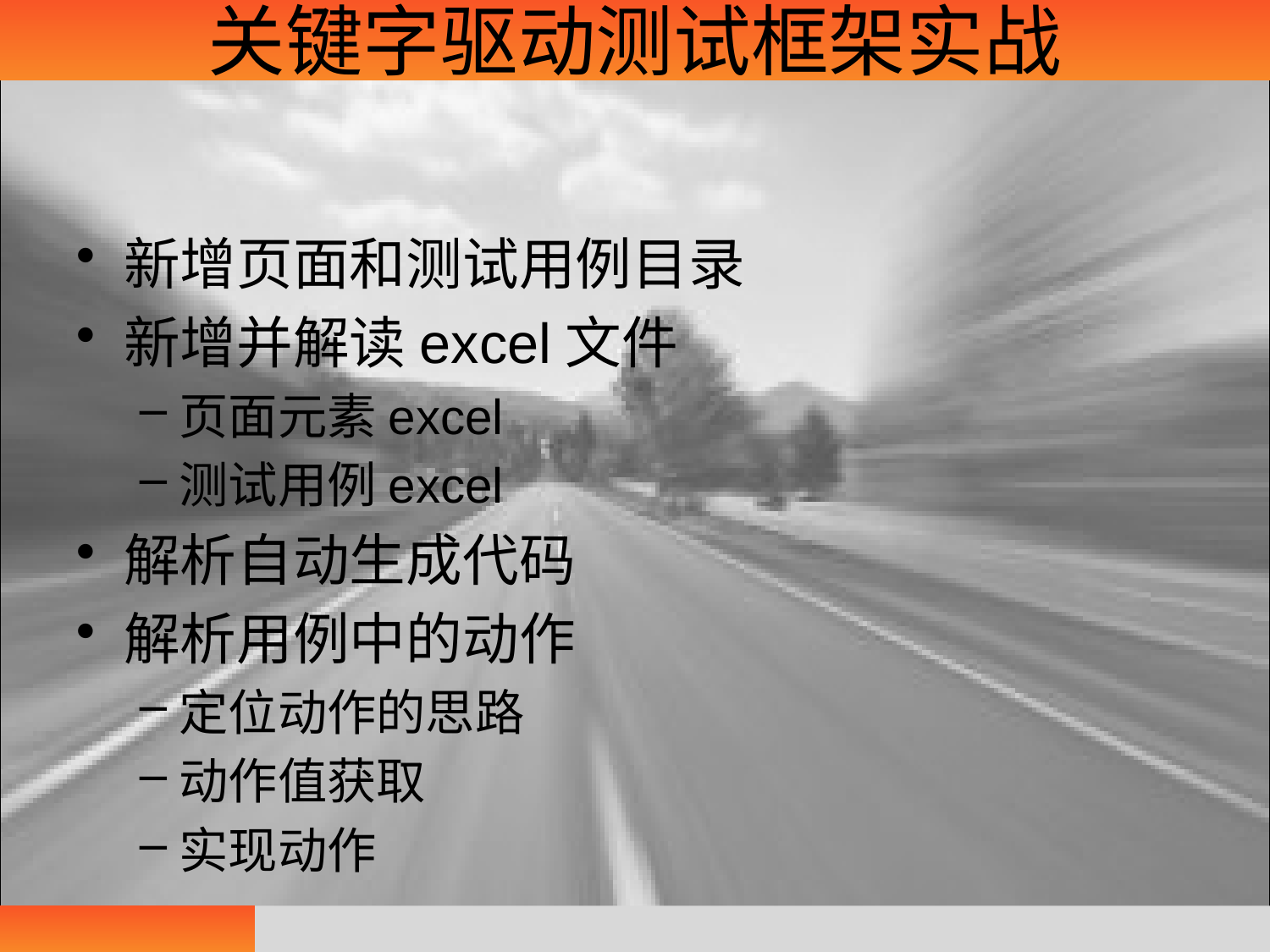

# 关键字驱动测试框架实战
新增页面和测试用例目录
新增并解读excel文件
页面元素excel
测试用例excel
解析自动生成代码
解析用例中的动作
定位动作的思路
动作值获取
实现动作